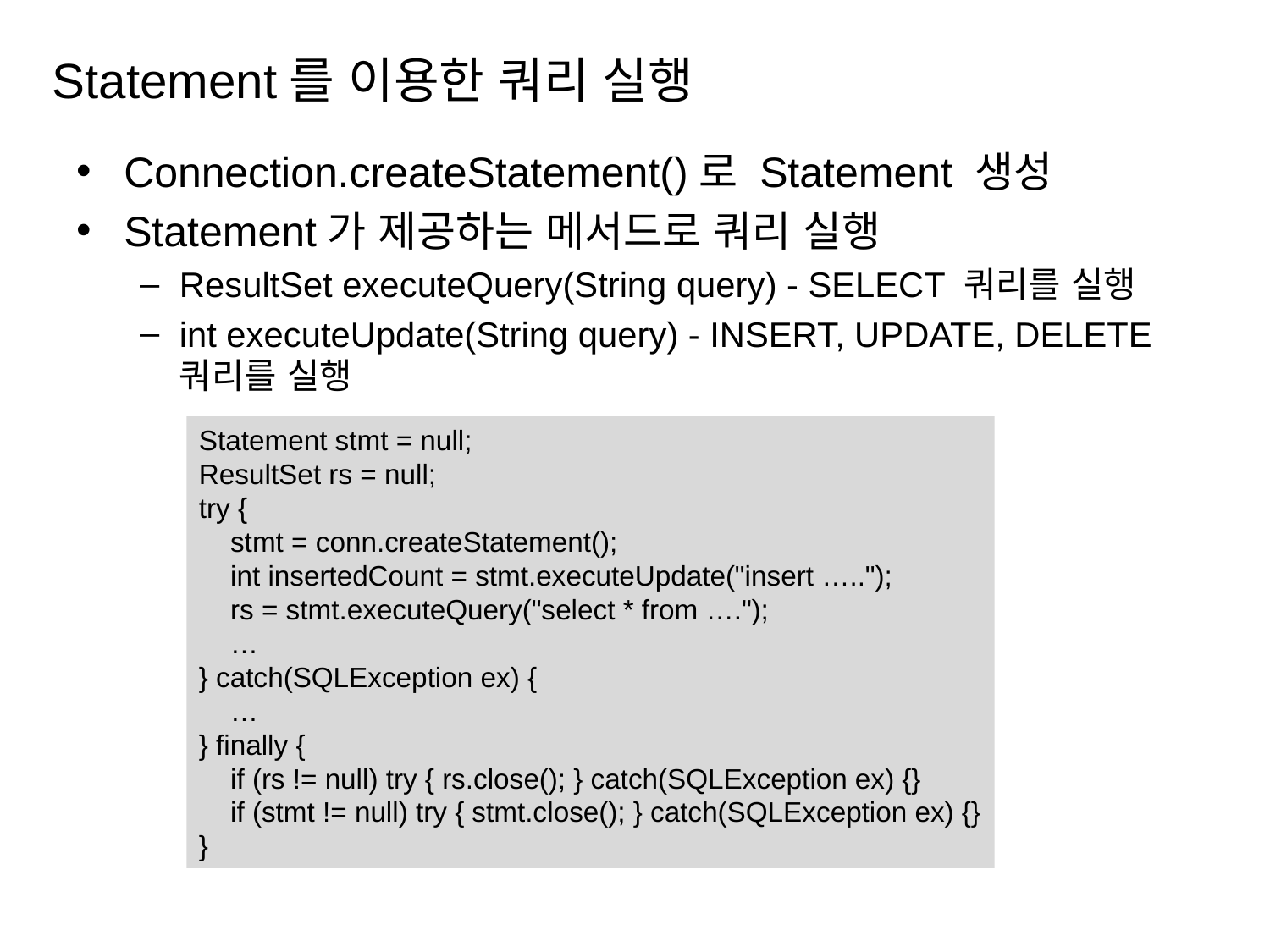

# Statement를 이용한 쿼리 실행
Connection.createStatement()로 Statement 생성
Statement가 제공하는 메서드로 쿼리 실행
ResultSet executeQuery(String query) - SELECT 쿼리를 실행
int executeUpdate(String query) - INSERT, UPDATE, DELETE 쿼리를 실행
Statement stmt = null;
ResultSet rs = null;
try {
    stmt = conn.createStatement();
    int insertedCount = stmt.executeUpdate("insert …..");
    rs = stmt.executeQuery("select * from ….");
    …
} catch(SQLException ex) {
    …
} finally {
    if (rs != null) try { rs.close(); } catch(SQLException ex) {}
    if (stmt != null) try { stmt.close(); } catch(SQLException ex) {}
}